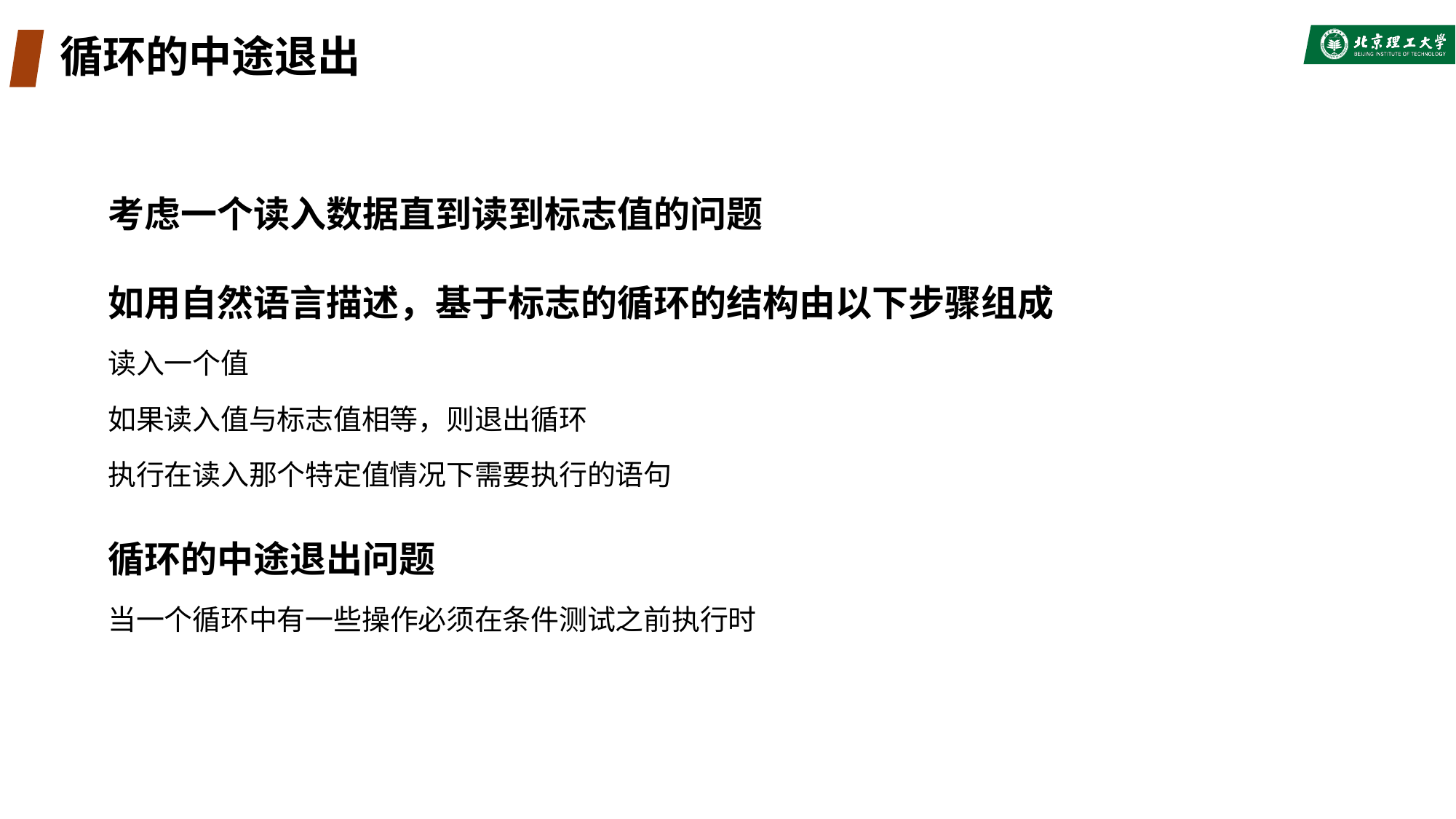

# 循环的中途退出
考虑一个读入数据直到读到标志值的问题
如用自然语言描述，基于标志的循环的结构由以下步骤组成
读入一个值
如果读入值与标志值相等，则退出循环
执行在读入那个特定值情况下需要执行的语句
循环的中途退出问题
当一个循环中有一些操作必须在条件测试之前执行时